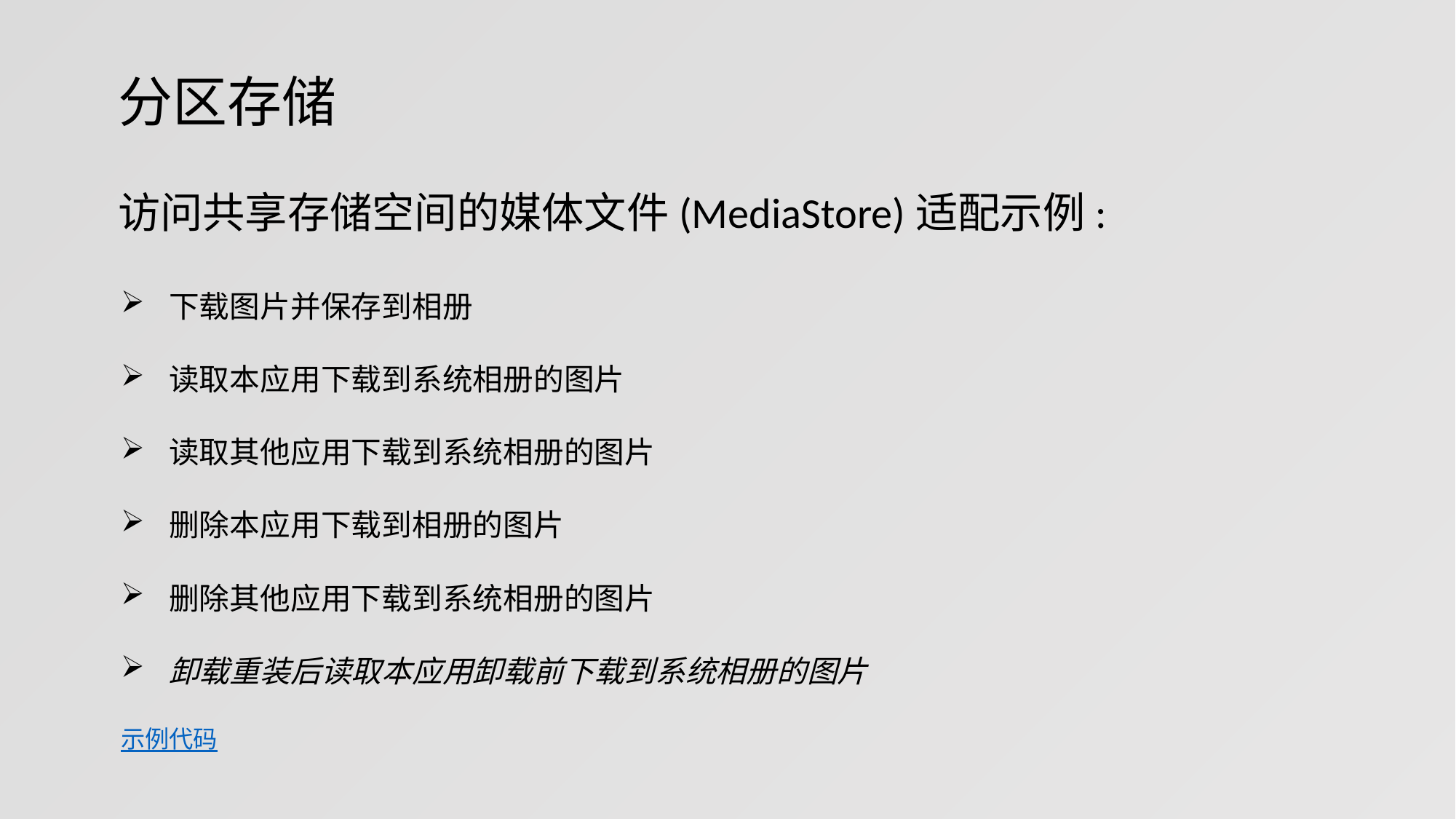

# 分区存储
访问共享存储空间的媒体文件(MediaStore)适配示例:

 下载图片并保存到相册
 读取本应用下载到系统相册的图片
 读取其他应用下载到系统相册的图片
 删除本应用下载到相册的图片
 删除其他应用下载到系统相册的图片
 卸载重装后读取本应用卸载前下载到系统相册的图片
示例代码